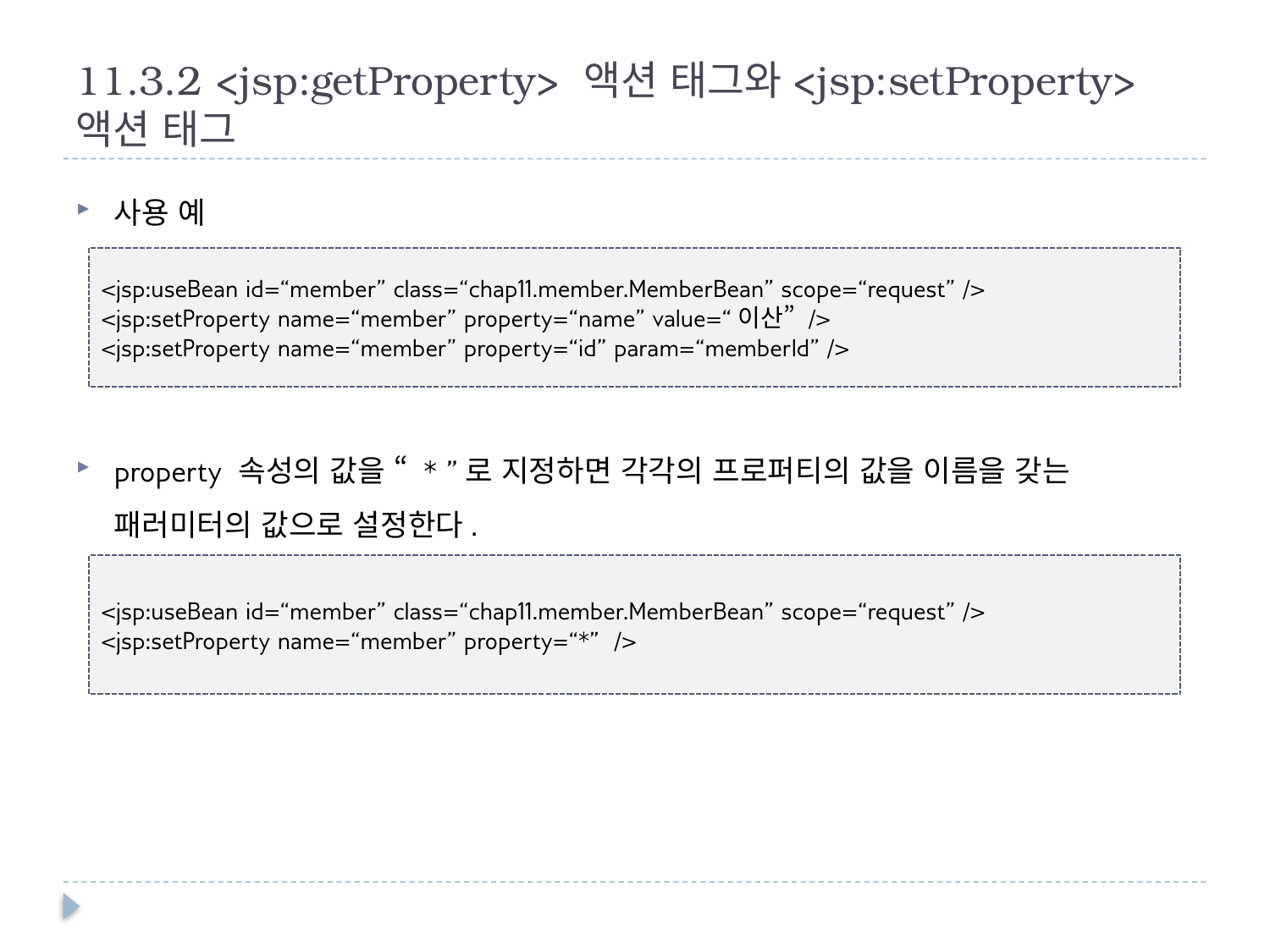

# 11.3.2 <jsp:getProperty> 액션 태그와<jsp:setProperty> 액션 태그
사용 예

property 속성의 값을 “ * ”로 지정하면 각각의 프로퍼티의 값을 이름을 갖는 패러미터의 값으로 설정한다.
<jsp:useBean id=“member” class=“chap11.member.MemberBean” scope=“request” />
<jsp:setProperty name=“member” property=“name” value=“이산” />
<jsp:setProperty name=“member” property=“id” param=“memberId” />
<jsp:useBean id=“member” class=“chap11.member.MemberBean” scope=“request” />
<jsp:setProperty name=“member” property=“*”  />